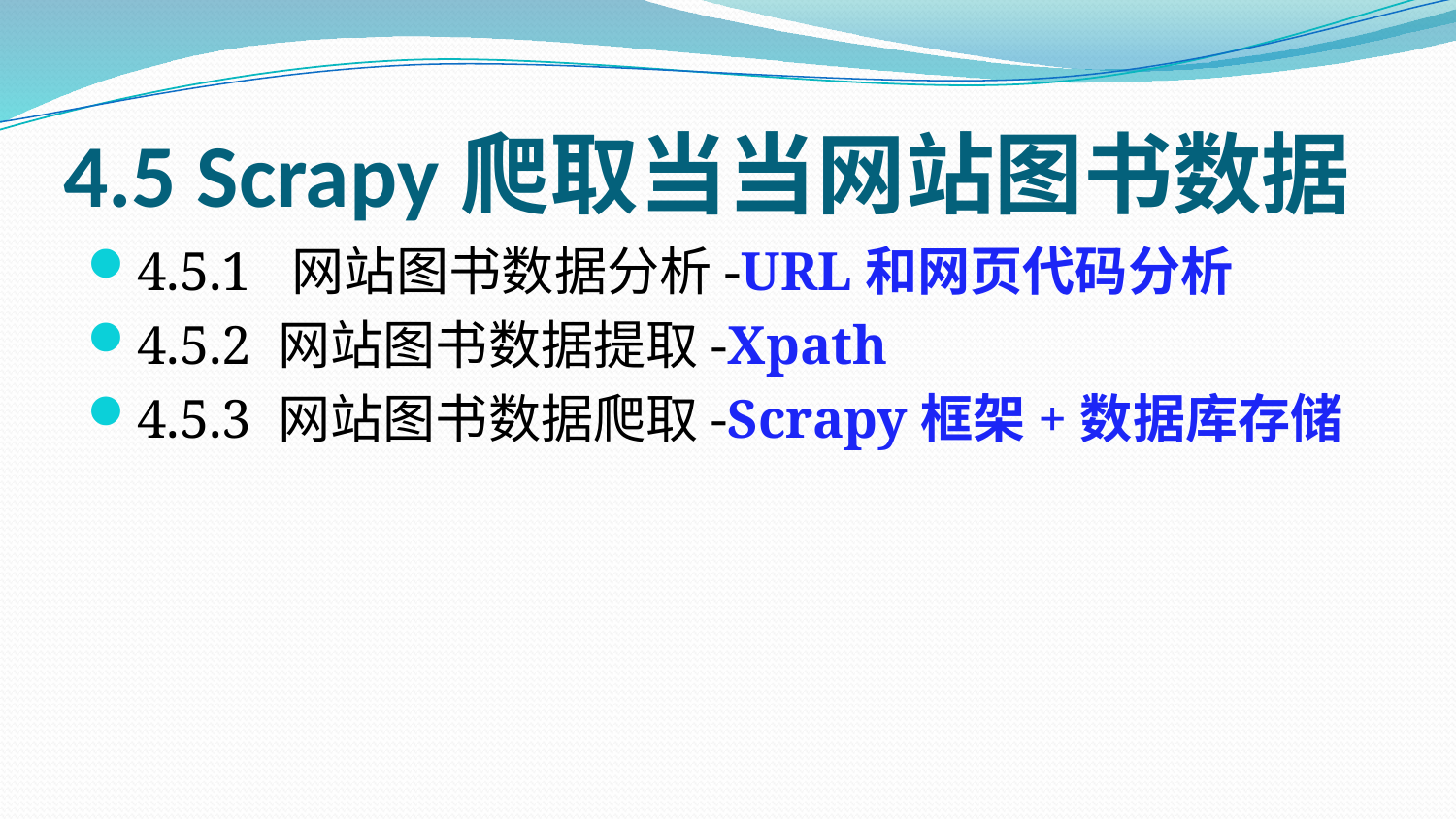

# 4.5 Scrapy爬取当当网站图书数据
4.5.1  网站图书数据分析-URL和网页代码分析
4.5.2 网站图书数据提取-Xpath
4.5.3 网站图书数据爬取-Scrapy框架+数据库存储